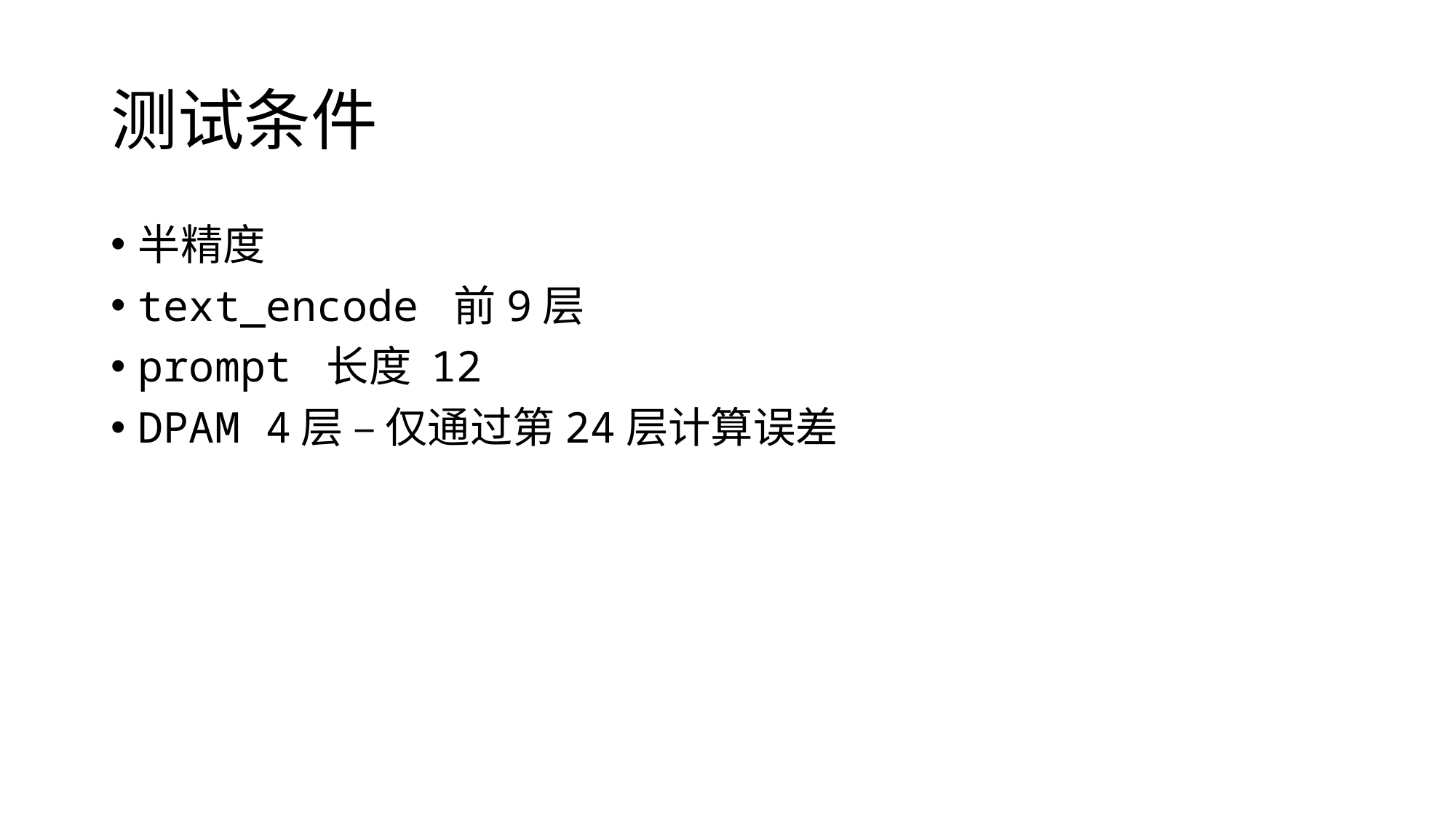

# 测试条件
半精度
text_encode 前9层
prompt 长度 12
DPAM 4层 – 仅通过第24层计算误差